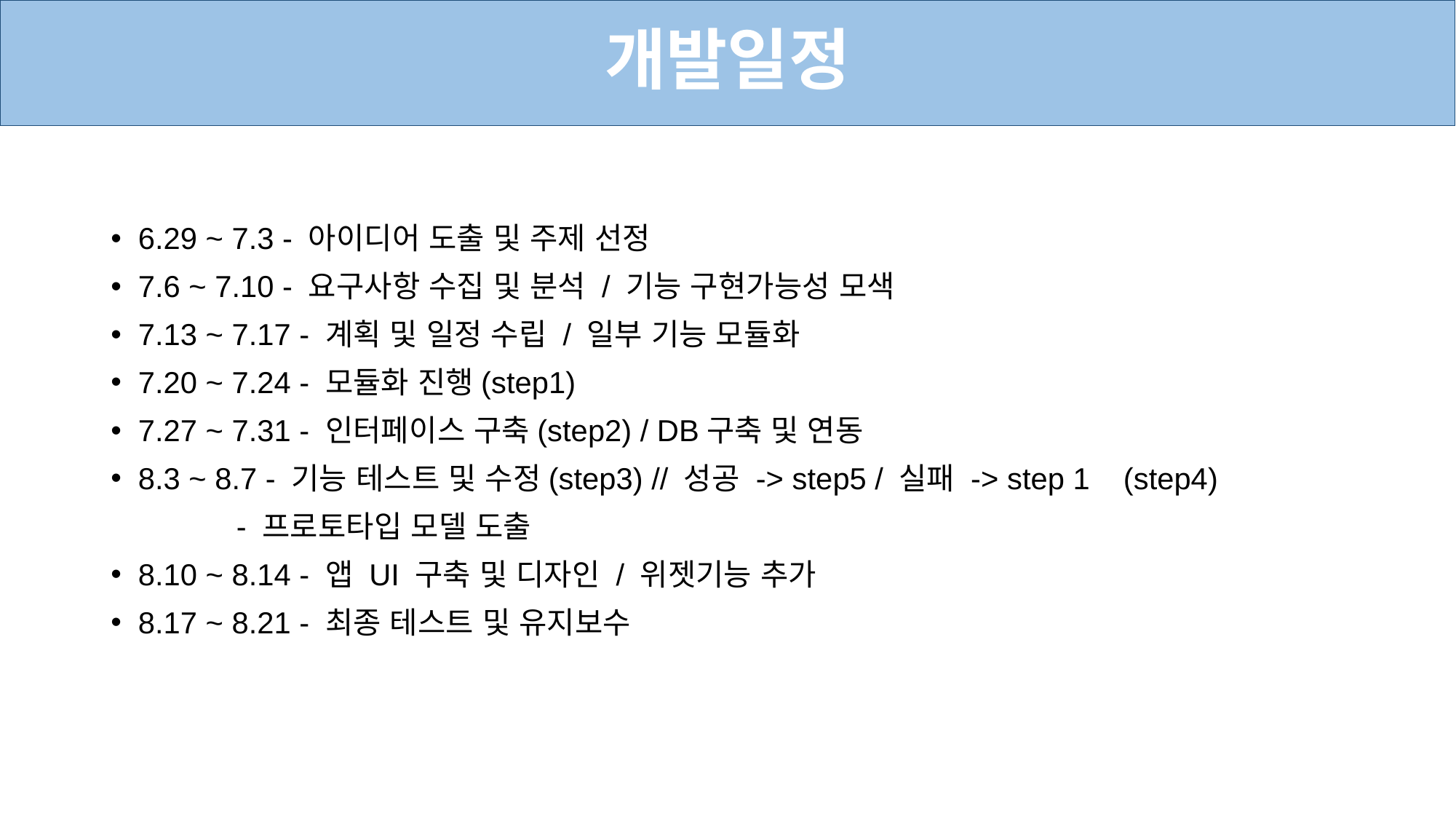

개발일정
6.29 ~ 7.3 - 아이디어 도출 및 주제 선정
7.6 ~ 7.10 - 요구사항 수집 및 분석 / 기능 구현가능성 모색
7.13 ~ 7.17 - 계획 및 일정 수립 / 일부 기능 모듈화
7.20 ~ 7.24 - 모듈화 진행(step1)
7.27 ~ 7.31 - 인터페이스 구축(step2) / DB구축 및 연동
8.3 ~ 8.7 - 기능 테스트 및 수정(step3) // 성공 -> step5 / 실패 -> step 1    (step4)
               - 프로토타입 모델 도출
8.10 ~ 8.14 - 앱 UI 구축 및 디자인 / 위젯기능 추가
8.17 ~ 8.21 - 최종 테스트 및 유지보수